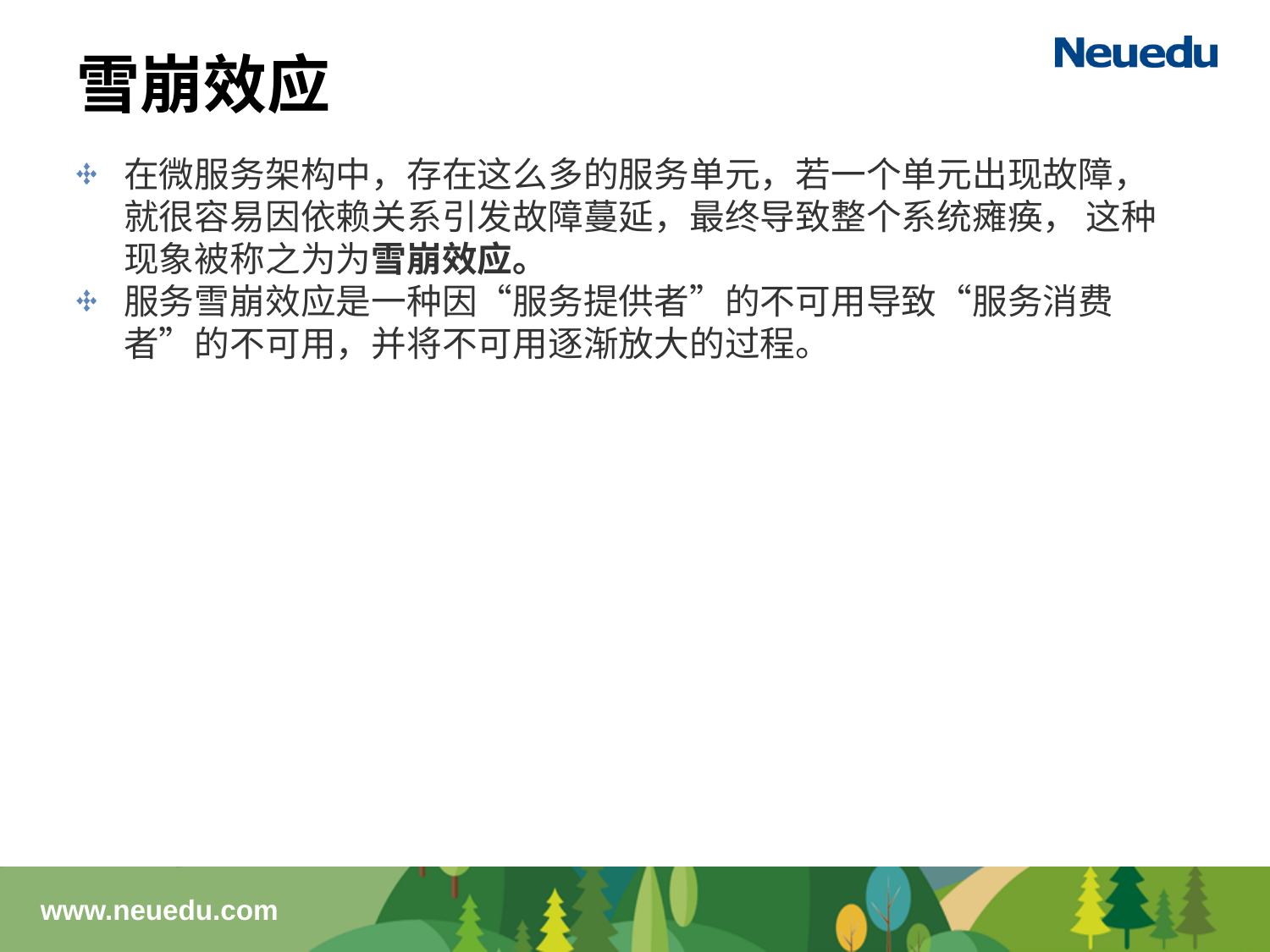

# 雪崩效应
在微服务架构中，存在这么多的服务单元，若一个单元出现故障，就很容易因依赖关系引发故障蔓延，最终导致整个系统瘫痪， 这种现象被称之为为雪崩效应。
服务雪崩效应是一种因“服务提供者”的不可用导致“服务消费者”的不可用，并将不可用逐渐放大的过程。